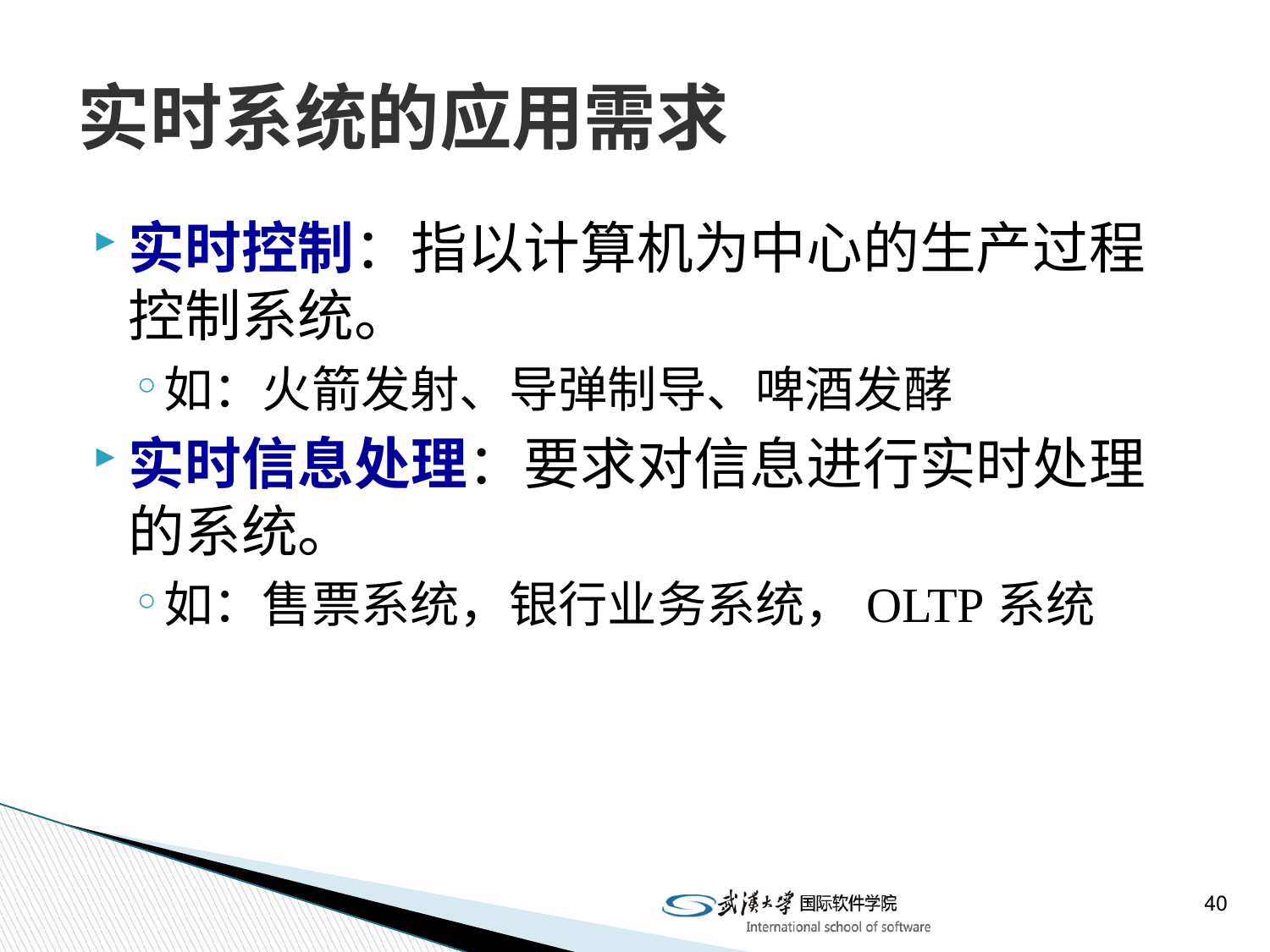

# 实时系统的应用需求
实时控制：指以计算机为中心的生产过程控制系统。
如：火箭发射、导弹制导、啤酒发酵
实时信息处理：要求对信息进行实时处理的系统。
如：售票系统，银行业务系统，OLTP系统